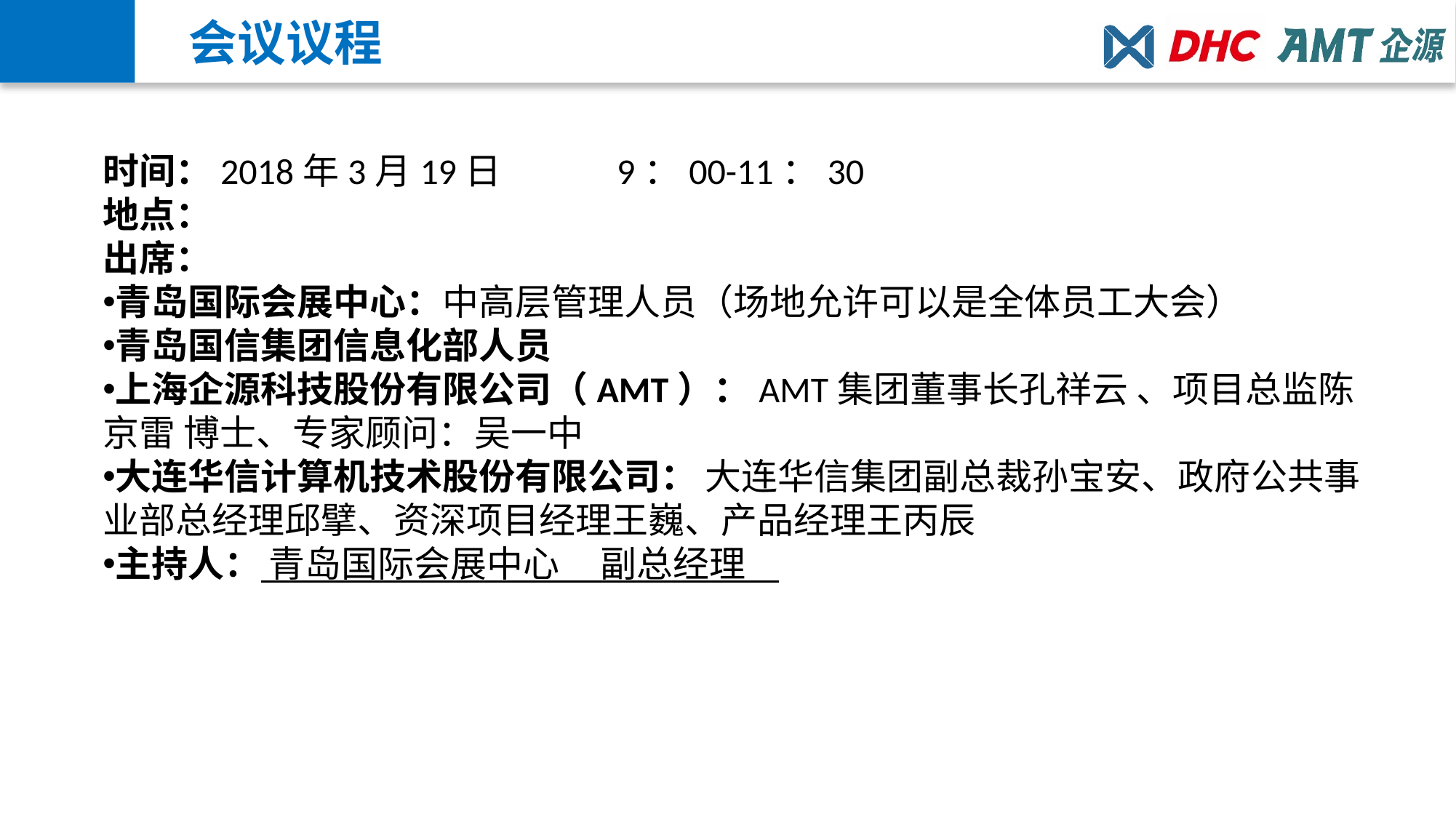

会议议程
时间：2018年3月19日             9：00-11：30
地点：
出席：
青岛国际会展中心：中高层管理人员（场地允许可以是全体员工大会）
青岛国信集团信息化部人员
上海企源科技股份有限公司（AMT）：AMT集团董事长孔祥云 、项目总监陈京雷 博士、专家顾问：吴一中
大连华信计算机技术股份有限公司： 大连华信集团副总裁孙宝安、政府公共事业部总经理邱擘、资深项目经理王巍、产品经理王丙辰
主持人： 青岛国际会展中心     副总经理